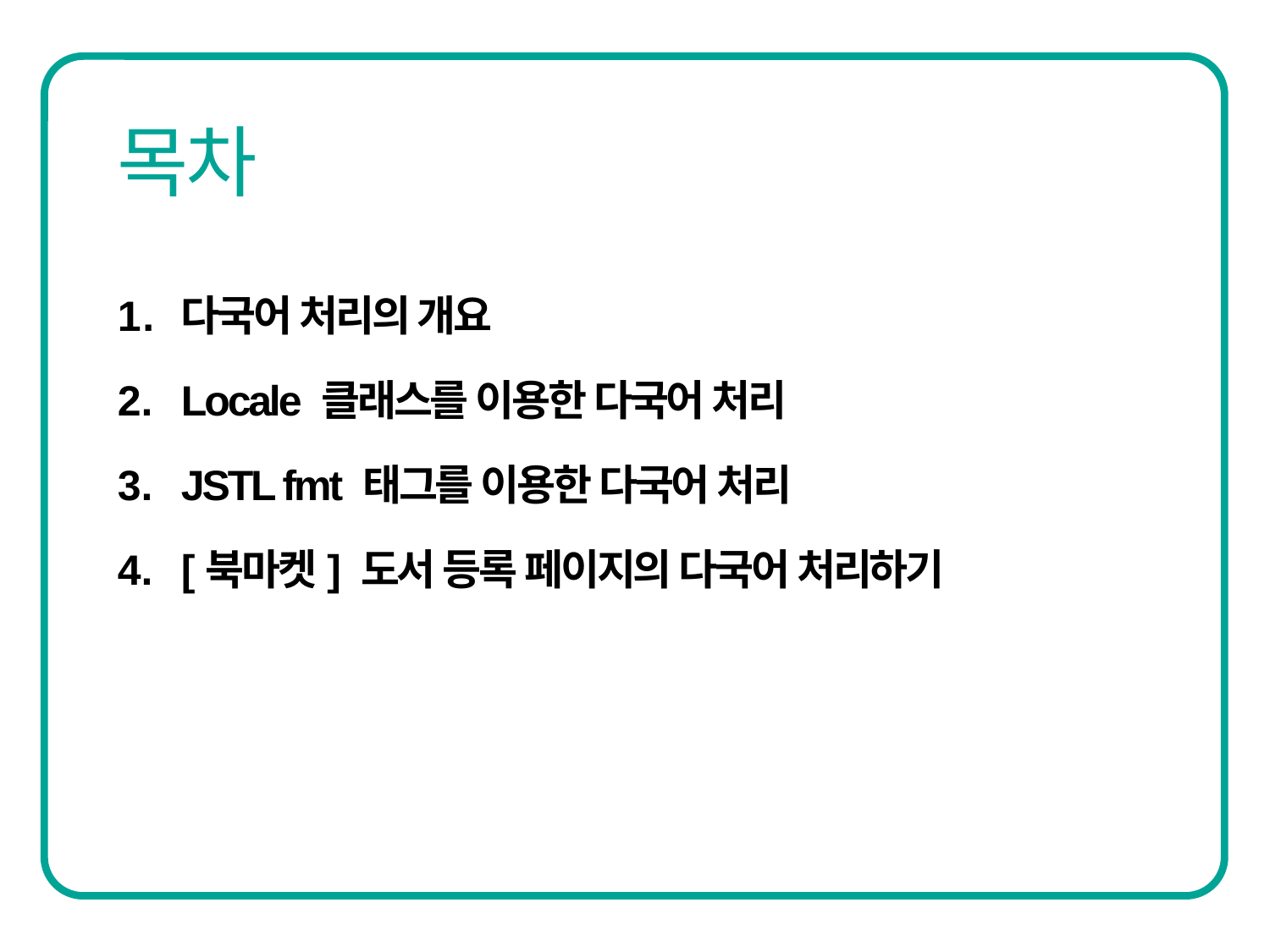

다국어 처리의 개요
Locale 클래스를 이용한 다국어 처리
JSTL fmt 태그를 이용한 다국어 처리
[북마켓] 도서 등록 페이지의 다국어 처리하기